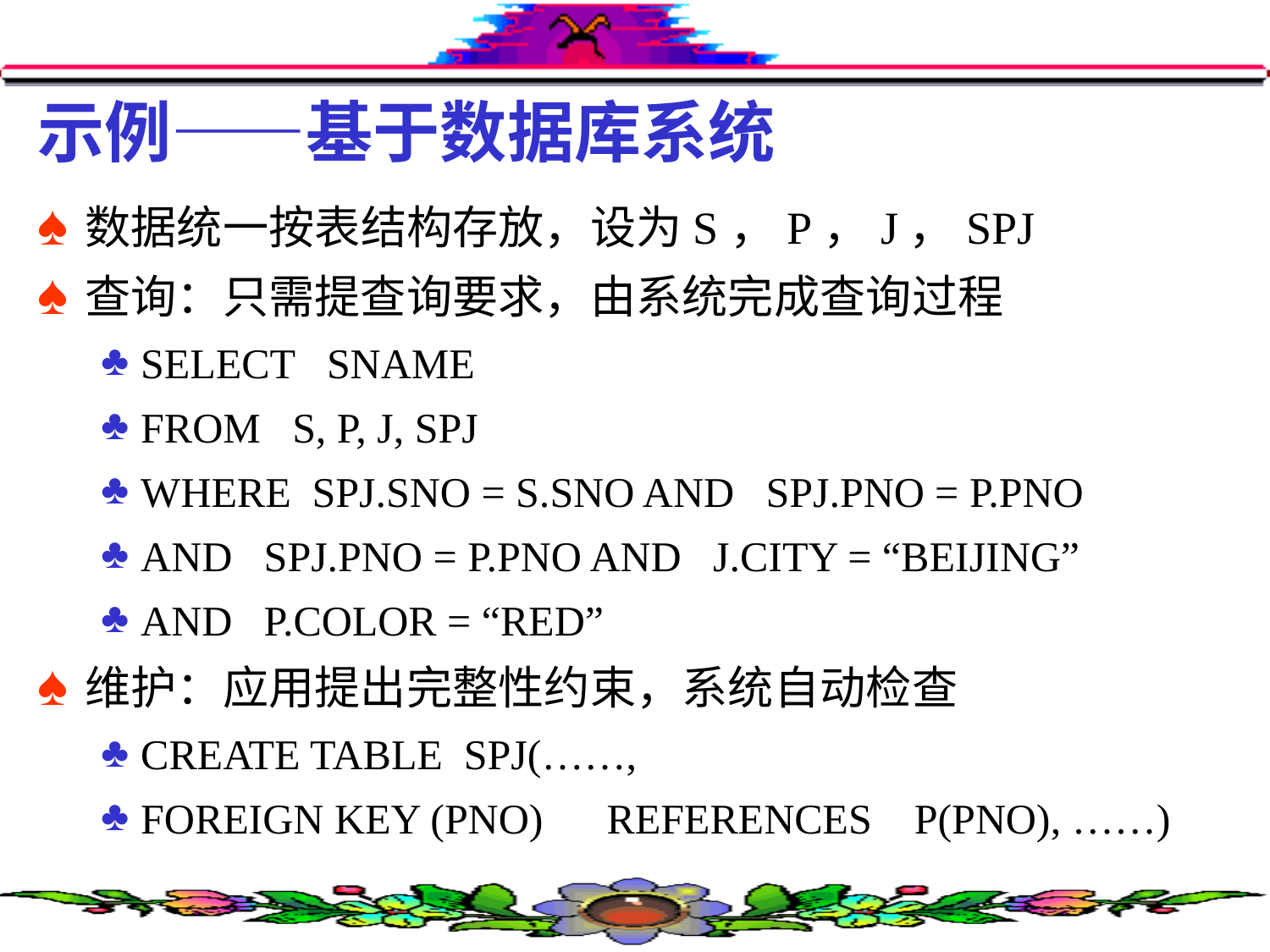

# 示例——基于数据库系统
数据统一按表结构存放，设为S，P，J，SPJ
查询：只需提查询要求，由系统完成查询过程
SELECT   SNAME
FROM   S, P, J, SPJ
WHERE  SPJ.SNO = S.SNO AND   SPJ.PNO = P.PNO
AND   SPJ.PNO = P.PNO AND   J.CITY = “BEIJING”
AND   P.COLOR = “RED”
维护：应用提出完整性约束，系统自动检查
CREATE TABLE  SPJ(……,
FOREIGN KEY (PNO)      REFERENCES    P(PNO), ……)